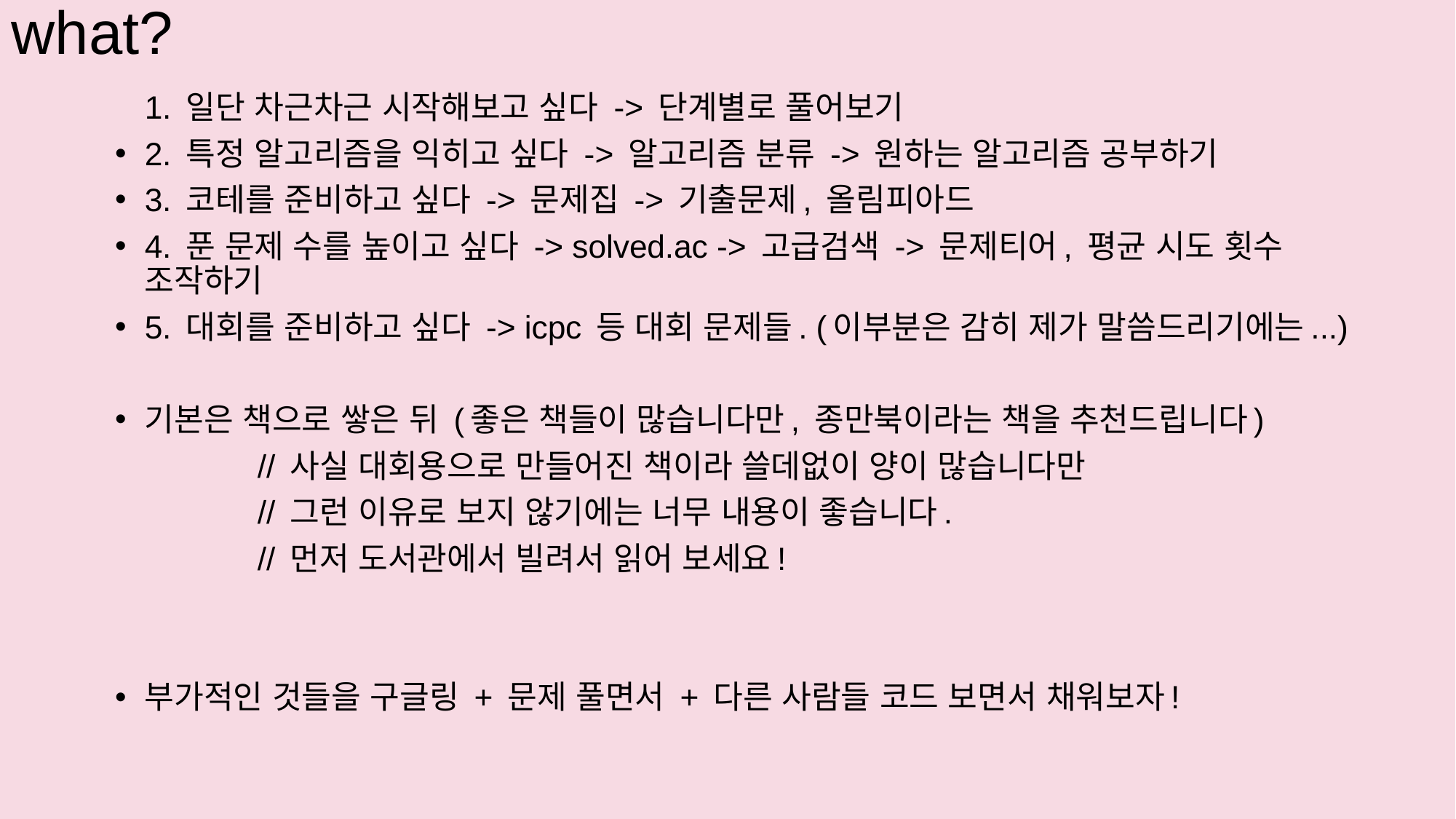

what?
1. 일단 차근차근 시작해보고 싶다 -> 단계별로 풀어보기
2. 특정 알고리즘을 익히고 싶다 -> 알고리즘 분류 -> 원하는 알고리즘 공부하기
3. 코테를 준비하고 싶다 -> 문제집 -> 기출문제, 올림피아드
4. 푼 문제 수를 높이고 싶다 -> solved.ac -> 고급검색 -> 문제티어, 평균 시도 횟수 조작하기
5. 대회를 준비하고 싶다 -> icpc 등 대회 문제들. (이부분은 감히 제가 말씀드리기에는...)

기본은 책으로 쌓은 뒤 (좋은 책들이 많습니다만, 종만북이라는 책을 추천드립니다)
                // 사실 대회용으로 만들어진 책이라 쓸데없이 양이 많습니다만
                // 그런 이유로 보지 않기에는 너무 내용이 좋습니다.
                // 먼저 도서관에서 빌려서 읽어 보세요!

부가적인 것들을 구글링 + 문제 풀면서 + 다른 사람들 코드 보면서 채워보자!